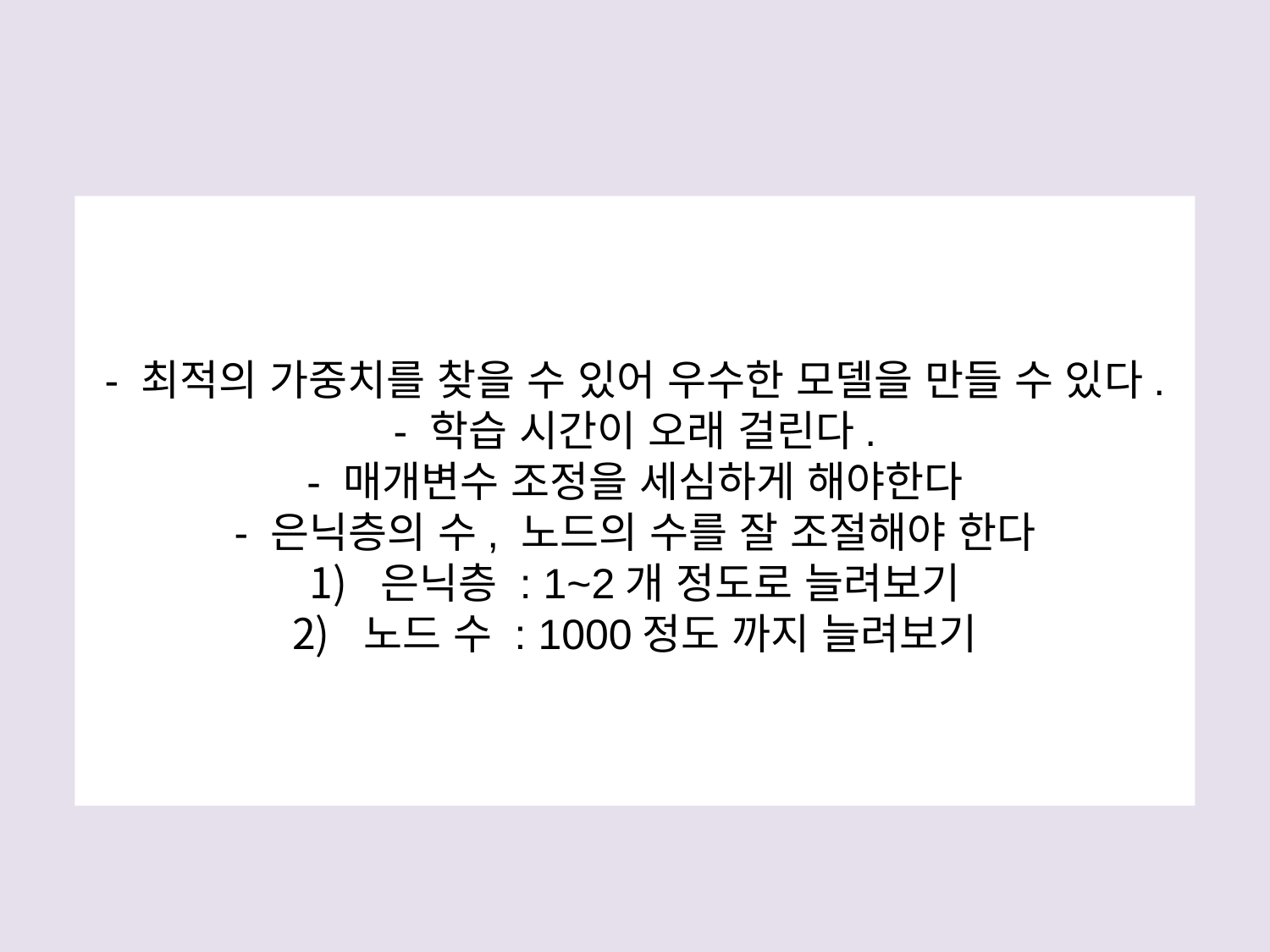

- 최적의 가중치를 찾을 수 있어 우수한 모델을 만들 수 있다.
- 학습 시간이 오래 걸린다.
- 매개변수 조정을 세심하게 해야한다
- 은닉층의 수, 노드의 수를 잘 조절해야 한다
은닉층 : 1~2개 정도로 늘려보기
노드 수 : 1000정도 까지 늘려보기